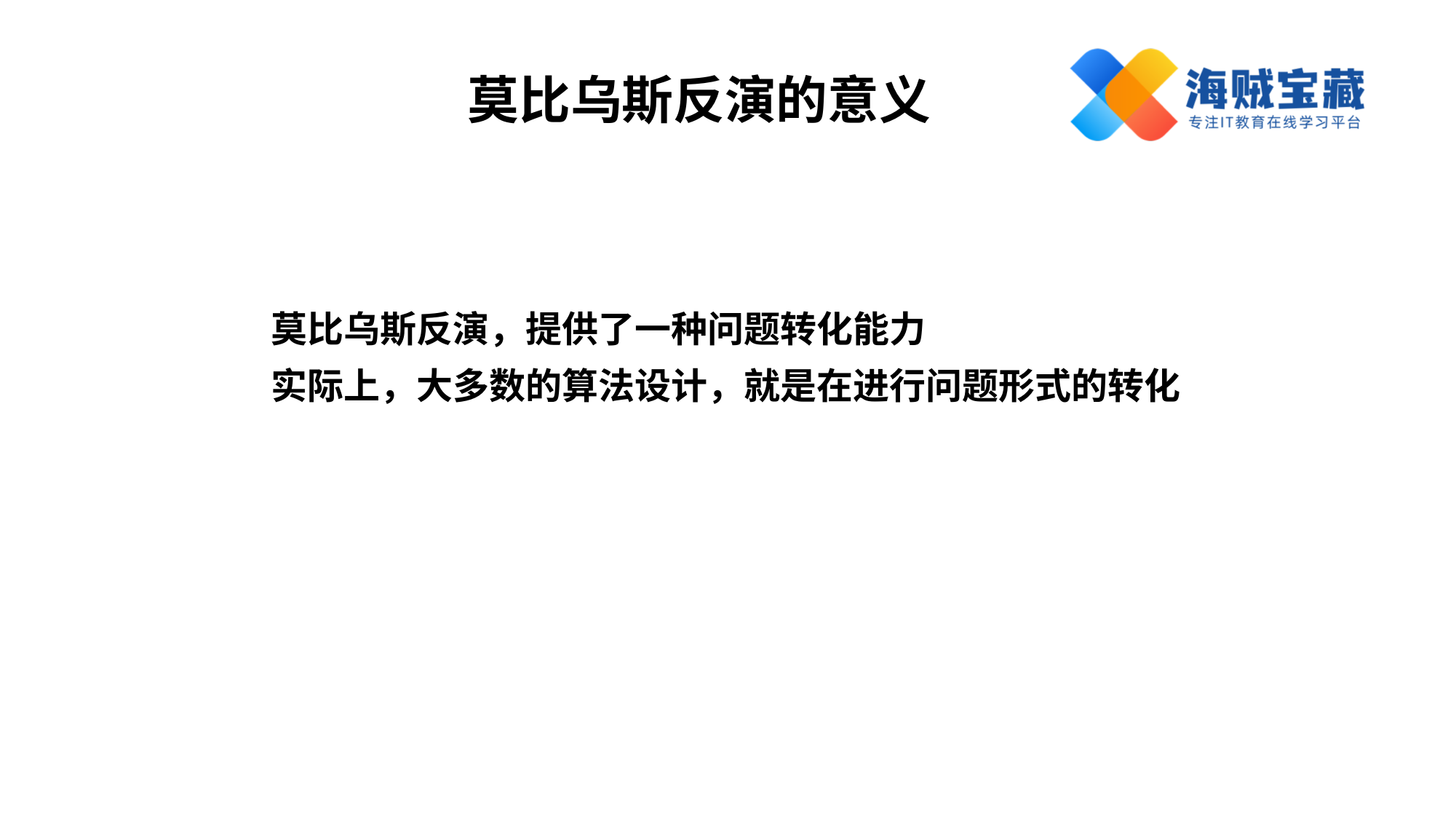

莫比乌斯反演的意义
莫比乌斯反演，提供了一种问题转化能力
实际上，大多数的算法设计，就是在进行问题形式的转化